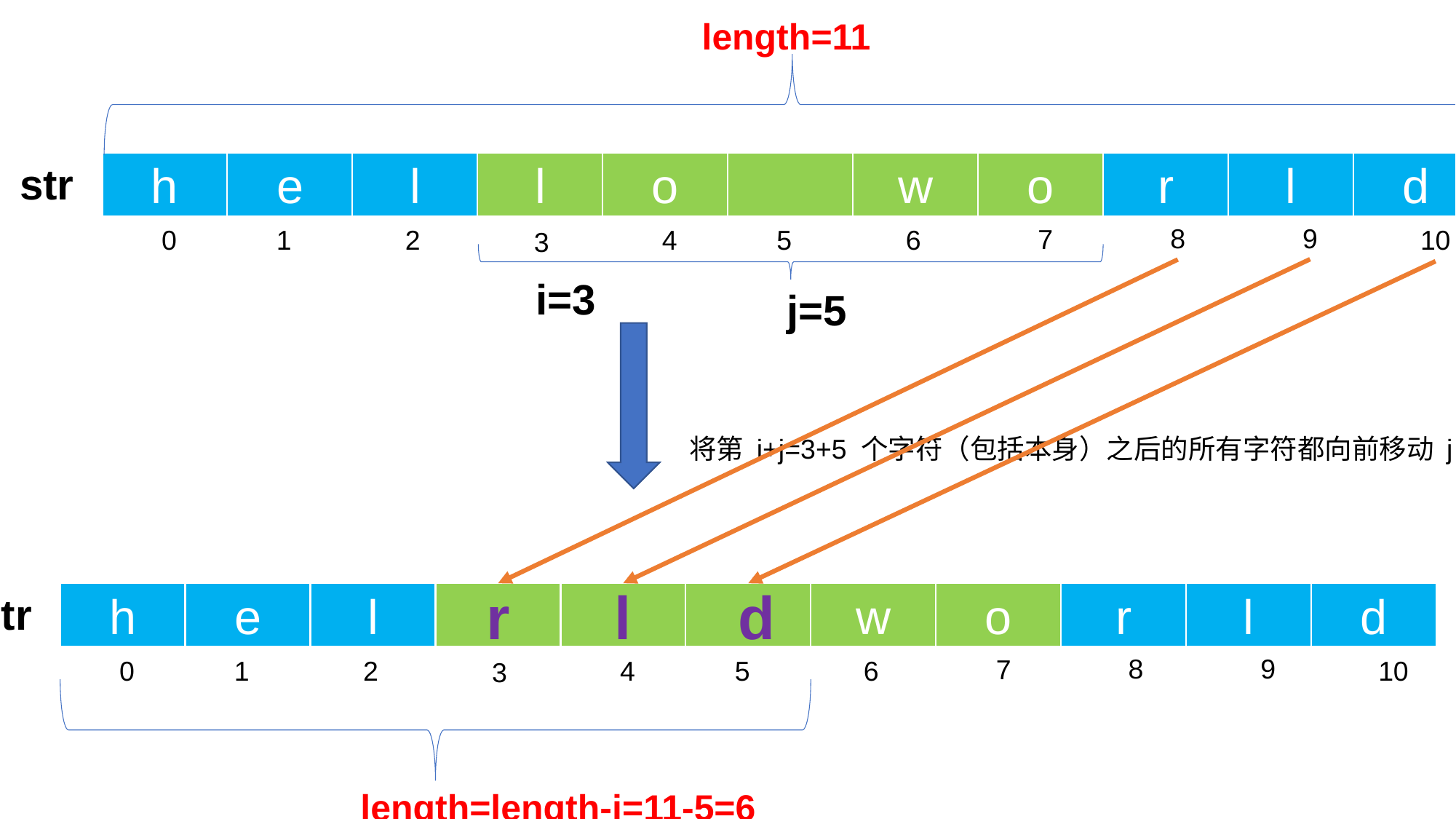

假设有足够的 j 个字符（例如：i=3, j=5）

length=11
str
h
e
l
l
o

w
o
r
l
d

9
8
7
0
1
2
4
5
6
10
3
i=3
j=5

将第 i+j=3+5 个字符（包括本身）之后的所有字符都向前移动 j 个位置
str
h
e
l
r
l
 d
w
o
r
l
d

9
8
7
0
1
2
4
5
6
10
3
length=length-j=11-5=6

所以删除 j 个字符后的串如下
str
h
e
l
r
l
 d

0
1
2
4
5
3
length=8